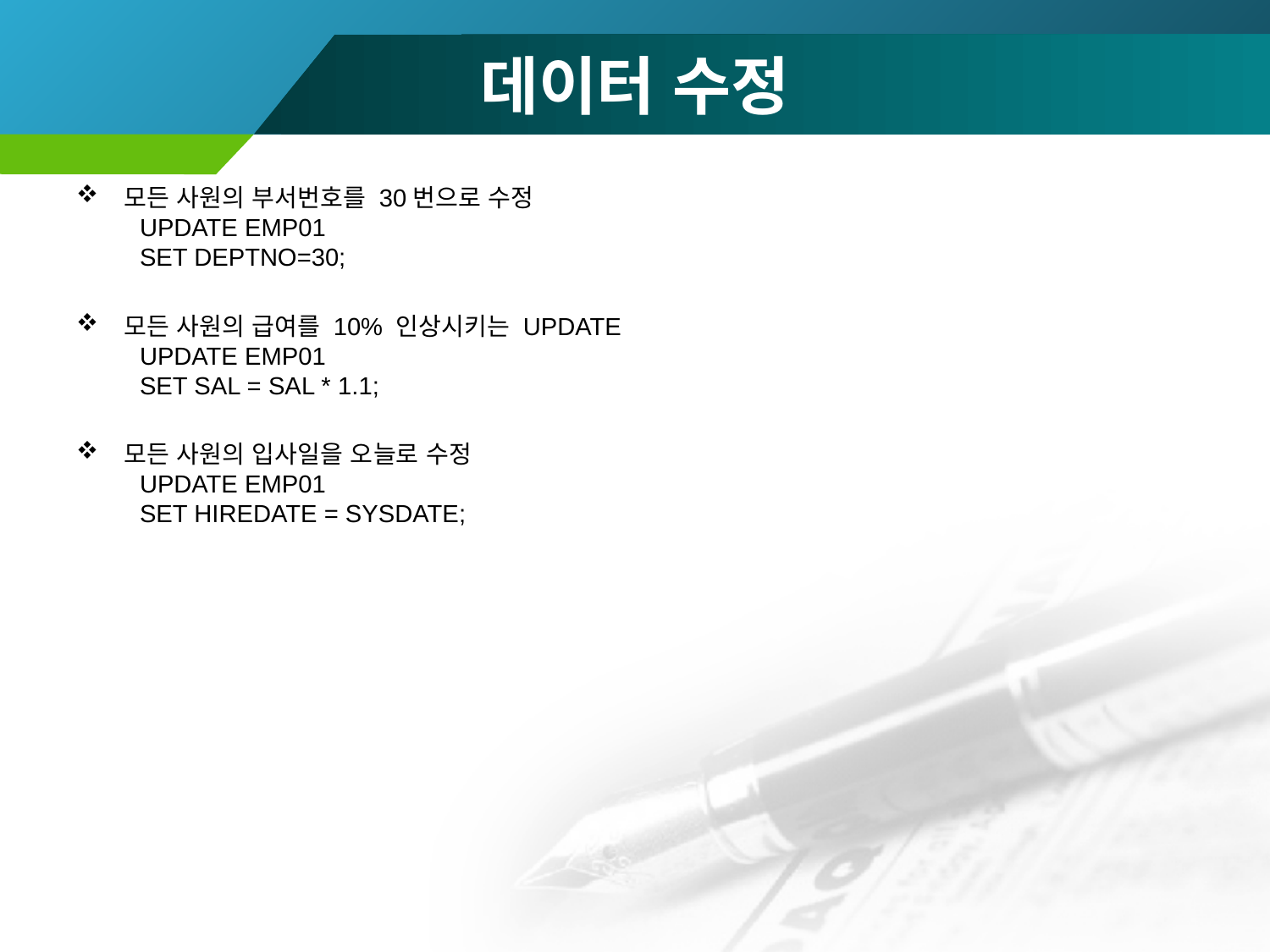

# 데이터 수정
모든 사원의 부서번호를 30번으로 수정
UPDATE EMP01
SET DEPTNO=30;

모든 사원의 급여를 10% 인상시키는 UPDATE
UPDATE EMP01
SET SAL = SAL * 1.1;

모든 사원의 입사일을 오늘로 수정
UPDATE EMP01
SET HIREDATE = SYSDATE;